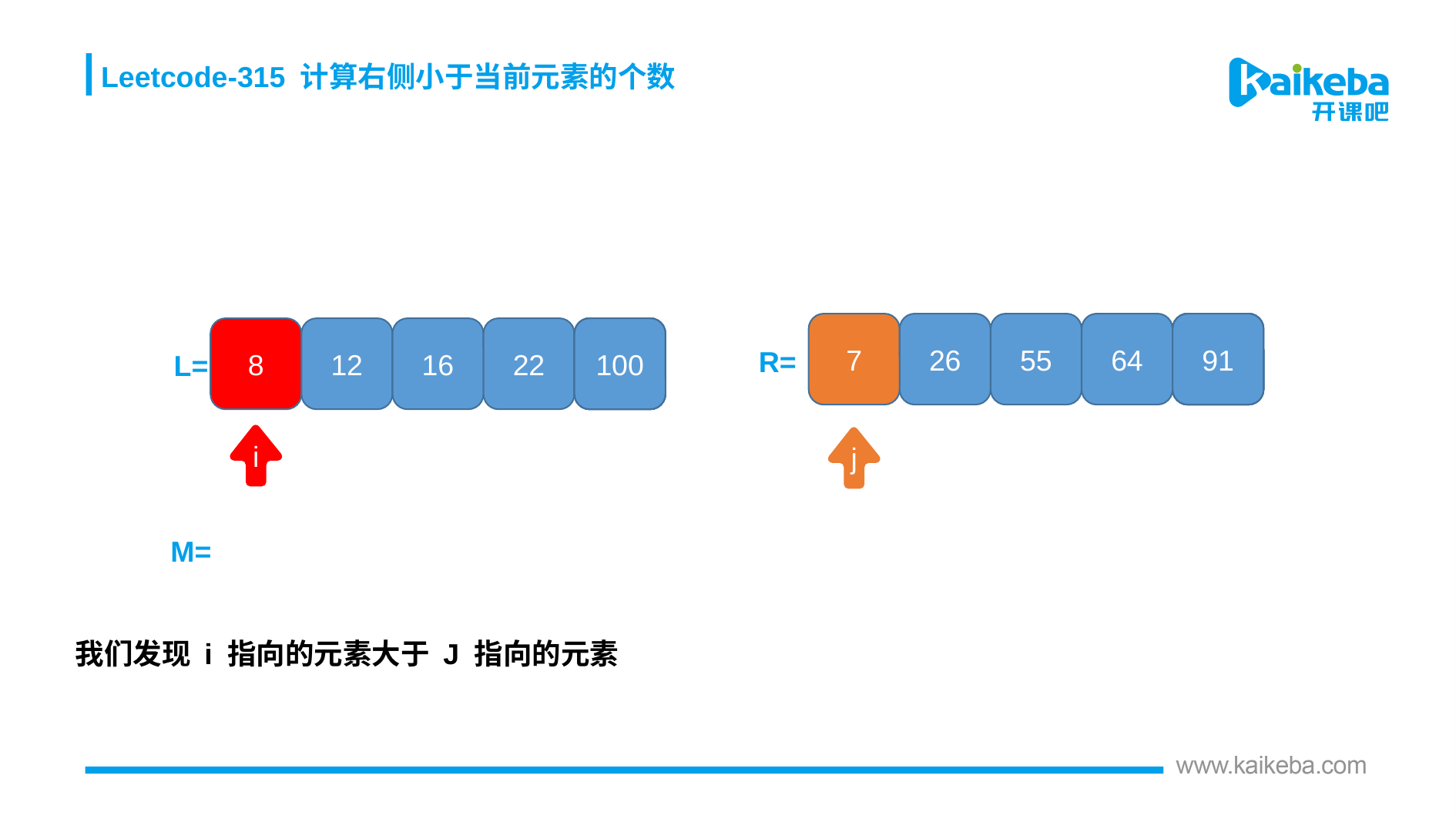

Leetcode-315 计算右侧小于当前元素的个数

7
26
55
64

91
8
12
16
22

100
R=
L=
i
j
M=
我们发现 i 指向的元素大于 J 指向的元素